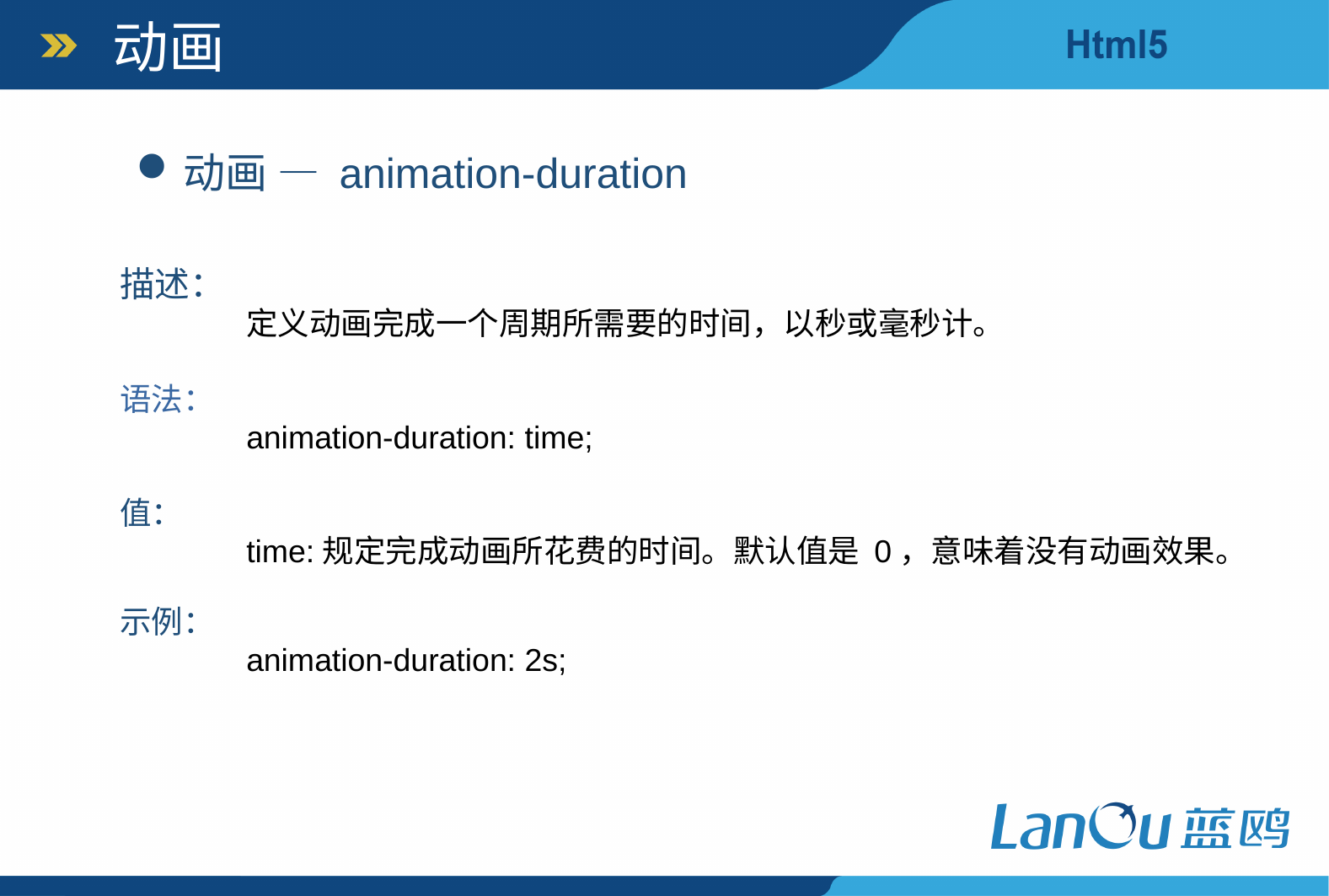

动画
动画 — animation-duration

描述：
	定义动画完成一个周期所需要的时间，以秒或毫秒计。

语法：
	animation-duration: time;

值：
	time:规定完成动画所花费的时间。默认值是 0，意味着没有动画效果。
示例：
	animation-duration: 2s;